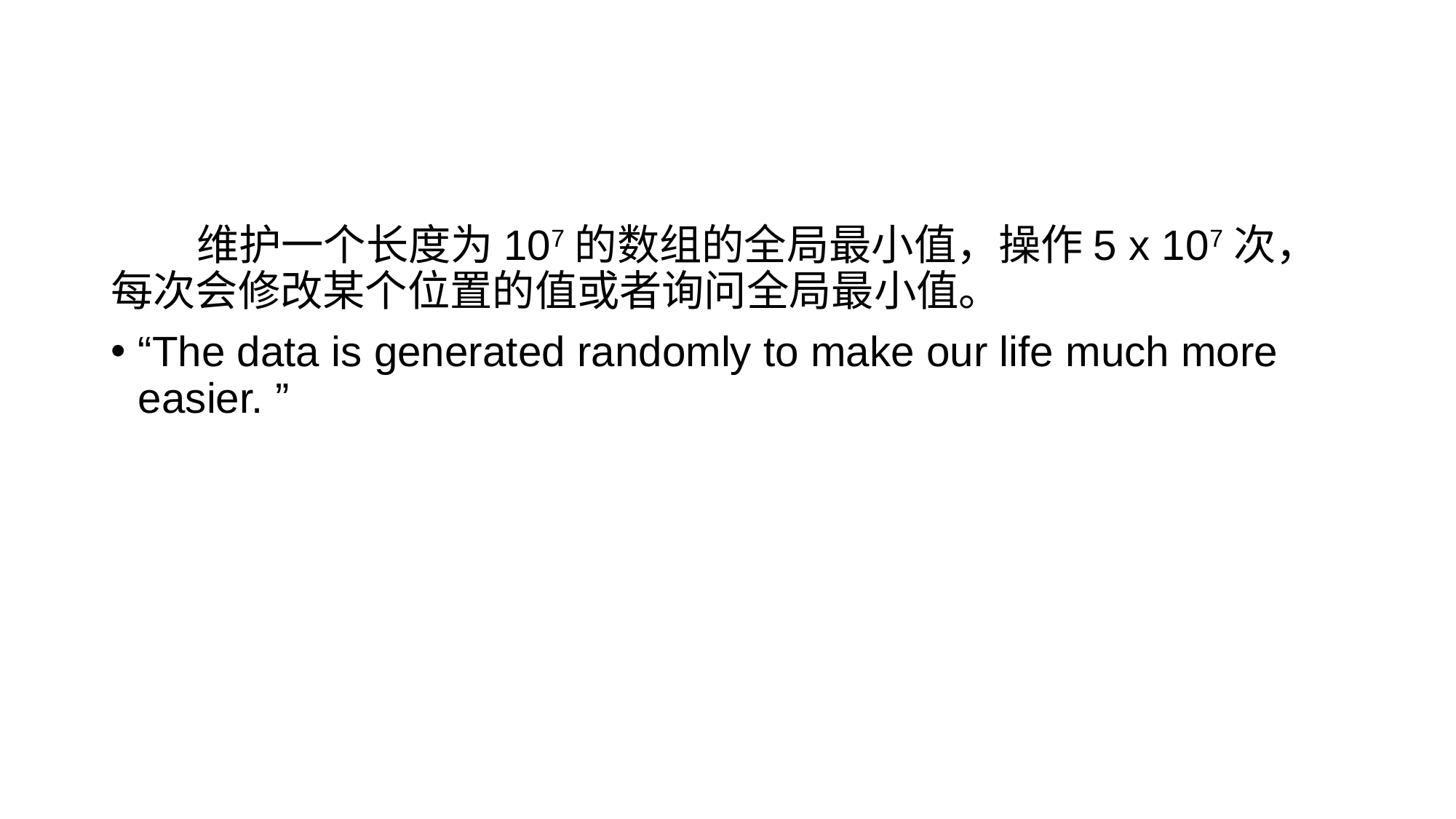

#
        维护一个长度为107的数组的全局最小值，操作5 x 107次，每次会修改某个位置的值或者询问全局最小值。
“The data is generated randomly to make our life much more easier. ”